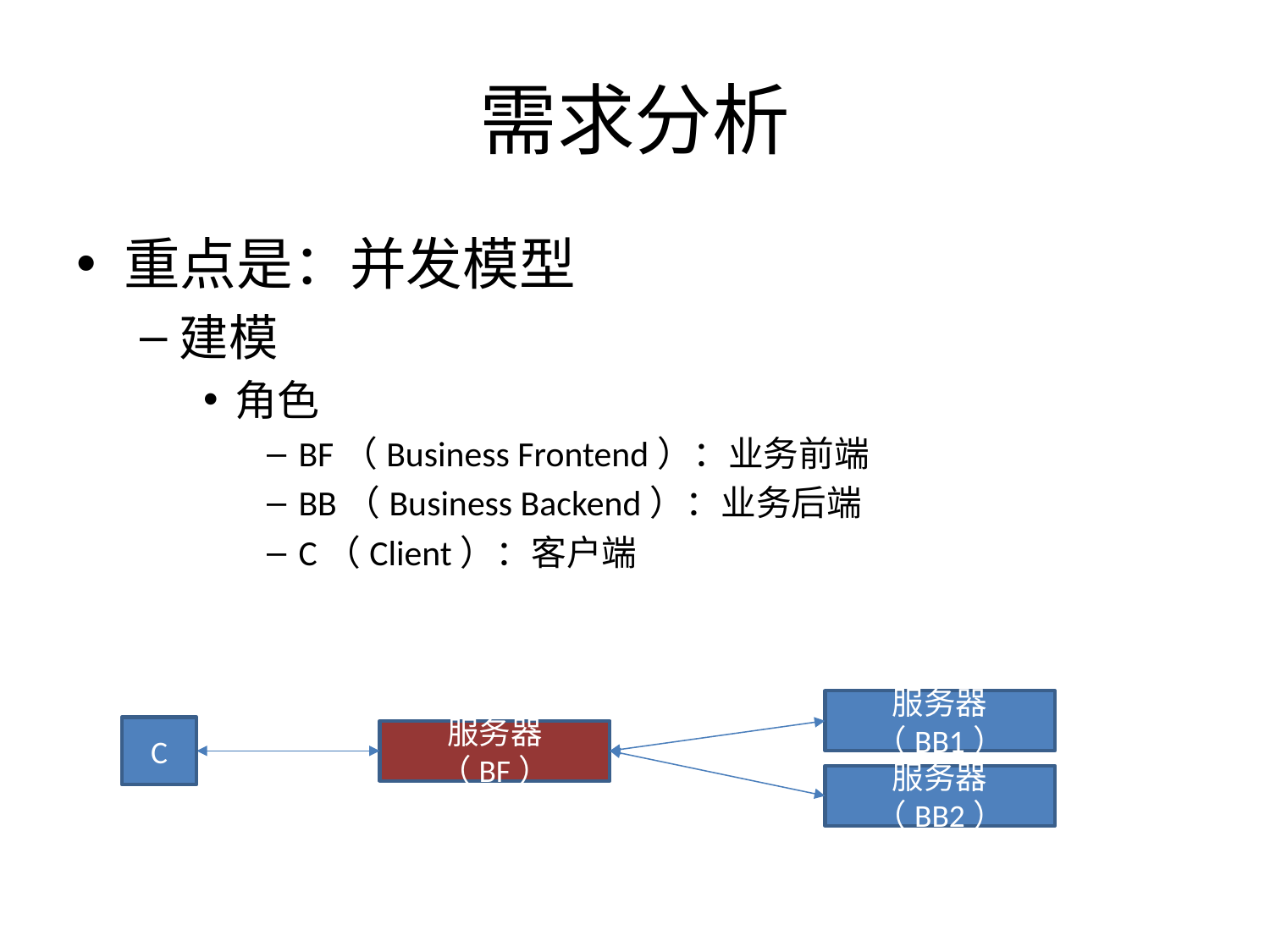

# 需求分析
重点是：并发模型
建模
角色
BF（Business Frontend）：业务前端
BB（Business Backend）：业务后端
C（Client）：客户端
服务器（BB1）
C
服务器（BF）
服务器（BB2）